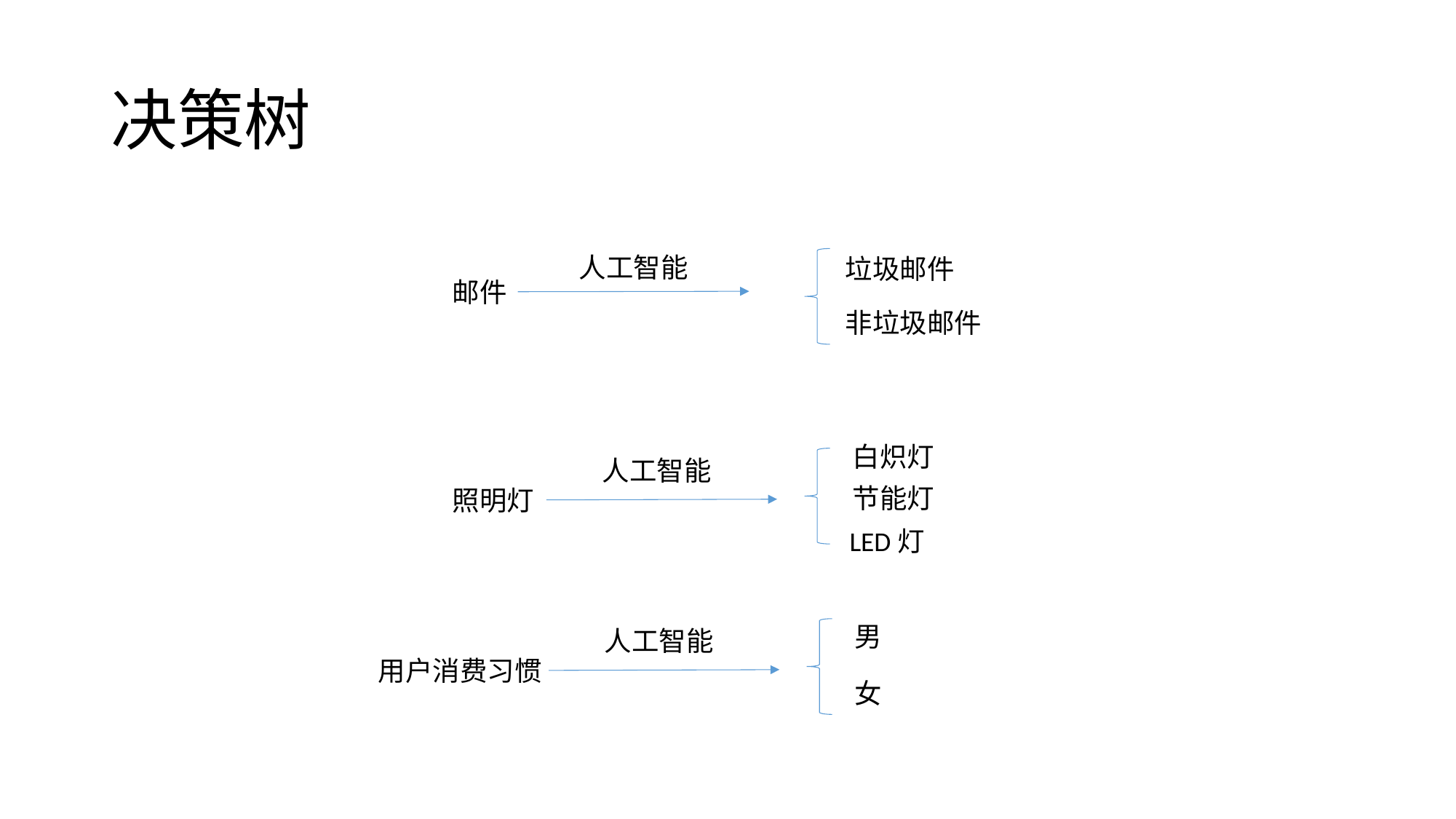

# 决策树
人工智能
垃圾邮件

邮件
非垃圾邮件
白炽灯
人工智能

节能灯
照明灯
LED灯
男
人工智能

用户消费习惯
女